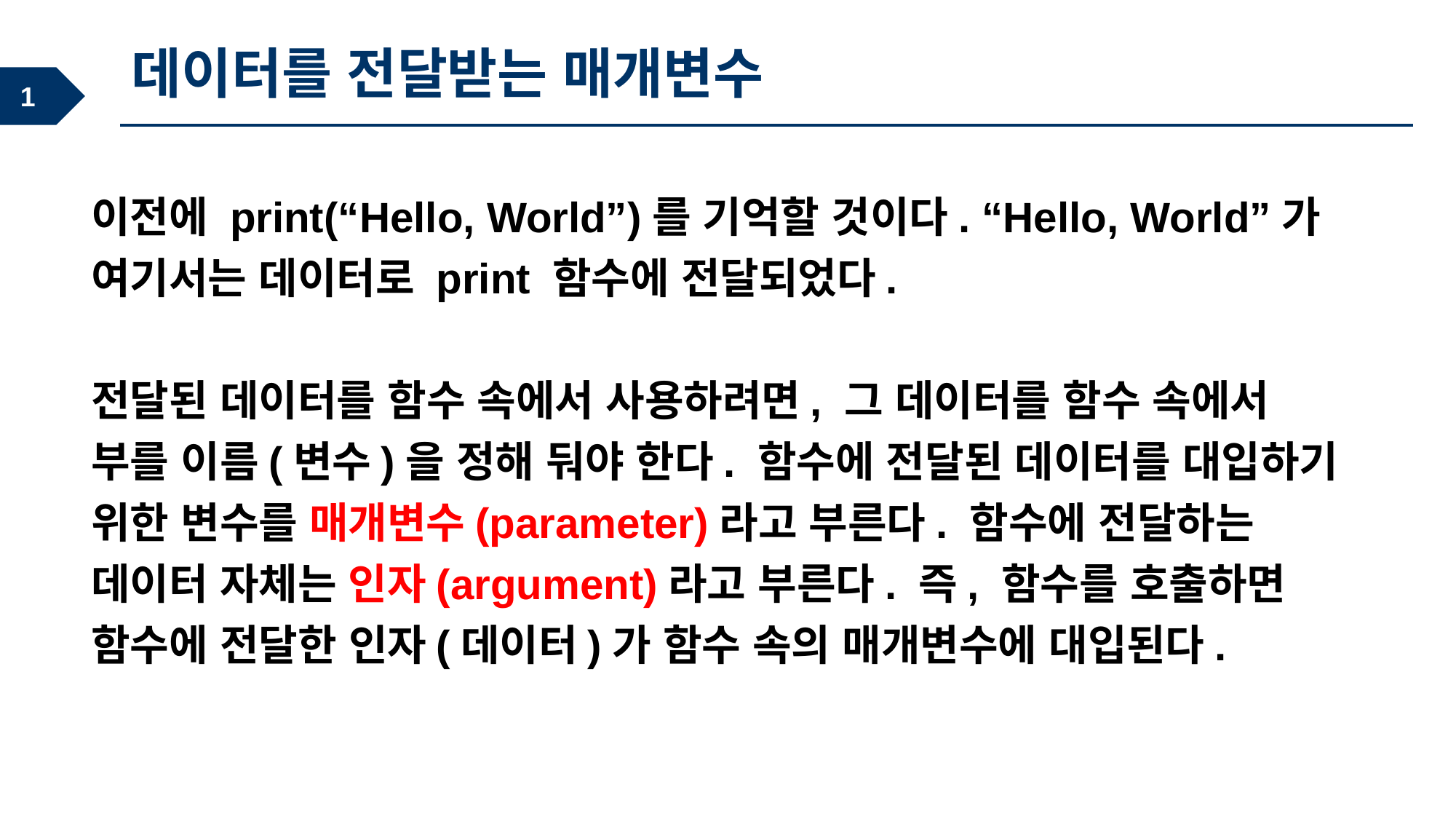

데이터를 전달받는 매개변수
이전에 print(“Hello, World”)를 기억할 것이다. “Hello, World”가 여기서는 데이터로 print 함수에 전달되었다.

전달된 데이터를 함수 속에서 사용하려면, 그 데이터를 함수 속에서 부를 이름(변수)을 정해 둬야 한다. 함수에 전달된 데이터를 대입하기 위한 변수를 매개변수(parameter)라고 부른다. 함수에 전달하는 데이터 자체는 인자(argument)라고 부른다. 즉, 함수를 호출하면 함수에 전달한 인자(데이터)가 함수 속의 매개변수에 대입된다.